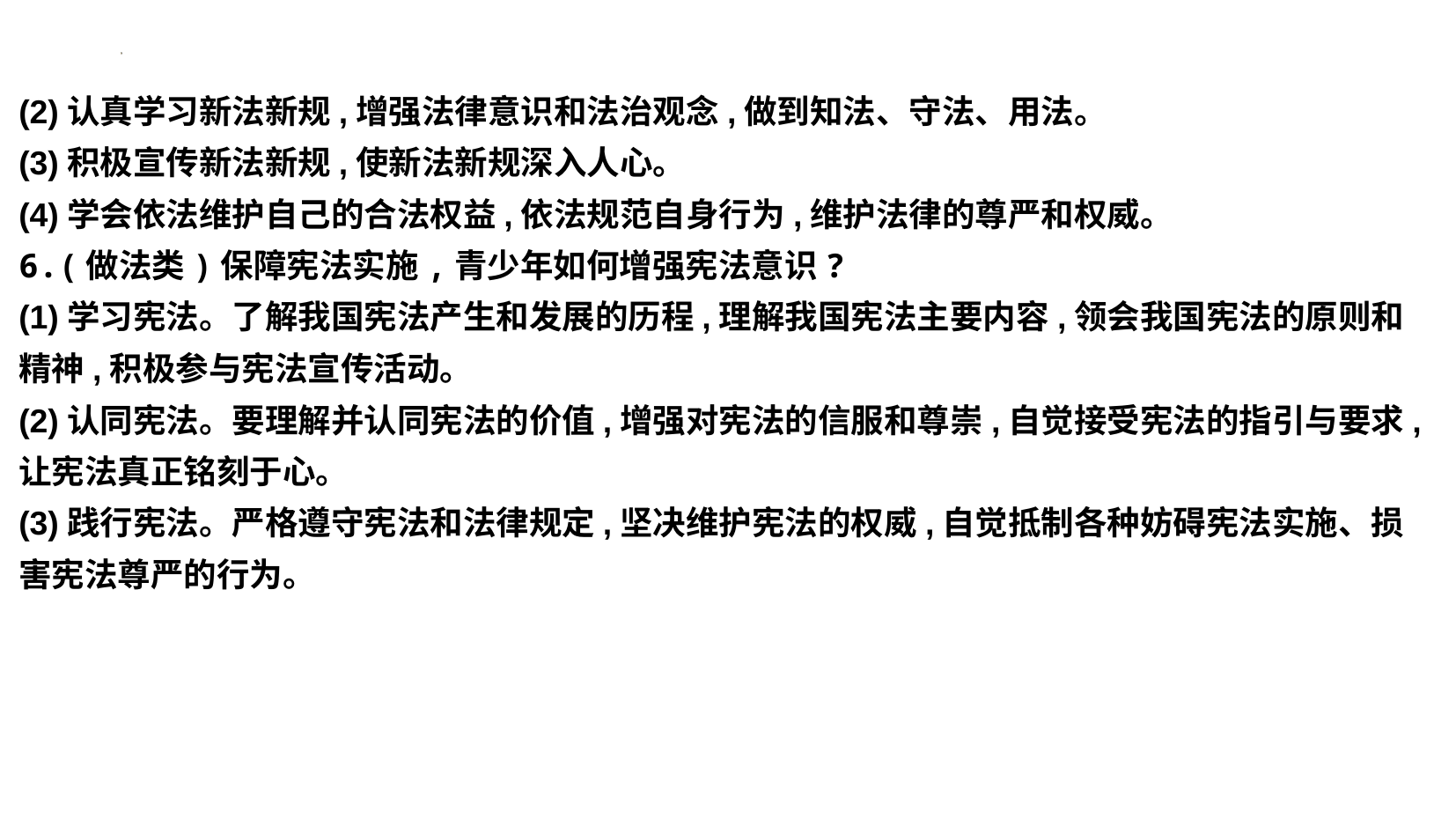

(2)认真学习新法新规,增强法律意识和法治观念,做到知法、守法、用法。
(3)积极宣传新法新规,使新法新规深入人心。
(4)学会依法维护自己的合法权益,依法规范自身行为,维护法律的尊严和权威。
6.(做法类)保障宪法实施,青少年如何增强宪法意识?
(1)学习宪法。了解我国宪法产生和发展的历程,理解我国宪法主要内容,领会我国宪法的原则和精神,积极参与宪法宣传活动。
(2)认同宪法。要理解并认同宪法的价值,增强对宪法的信服和尊崇,自觉接受宪法的指引与要求,让宪法真正铭刻于心。
(3)践行宪法。严格遵守宪法和法律规定,坚决维护宪法的权威,自觉抵制各种妨碍宪法实施、损害宪法尊严的行为。